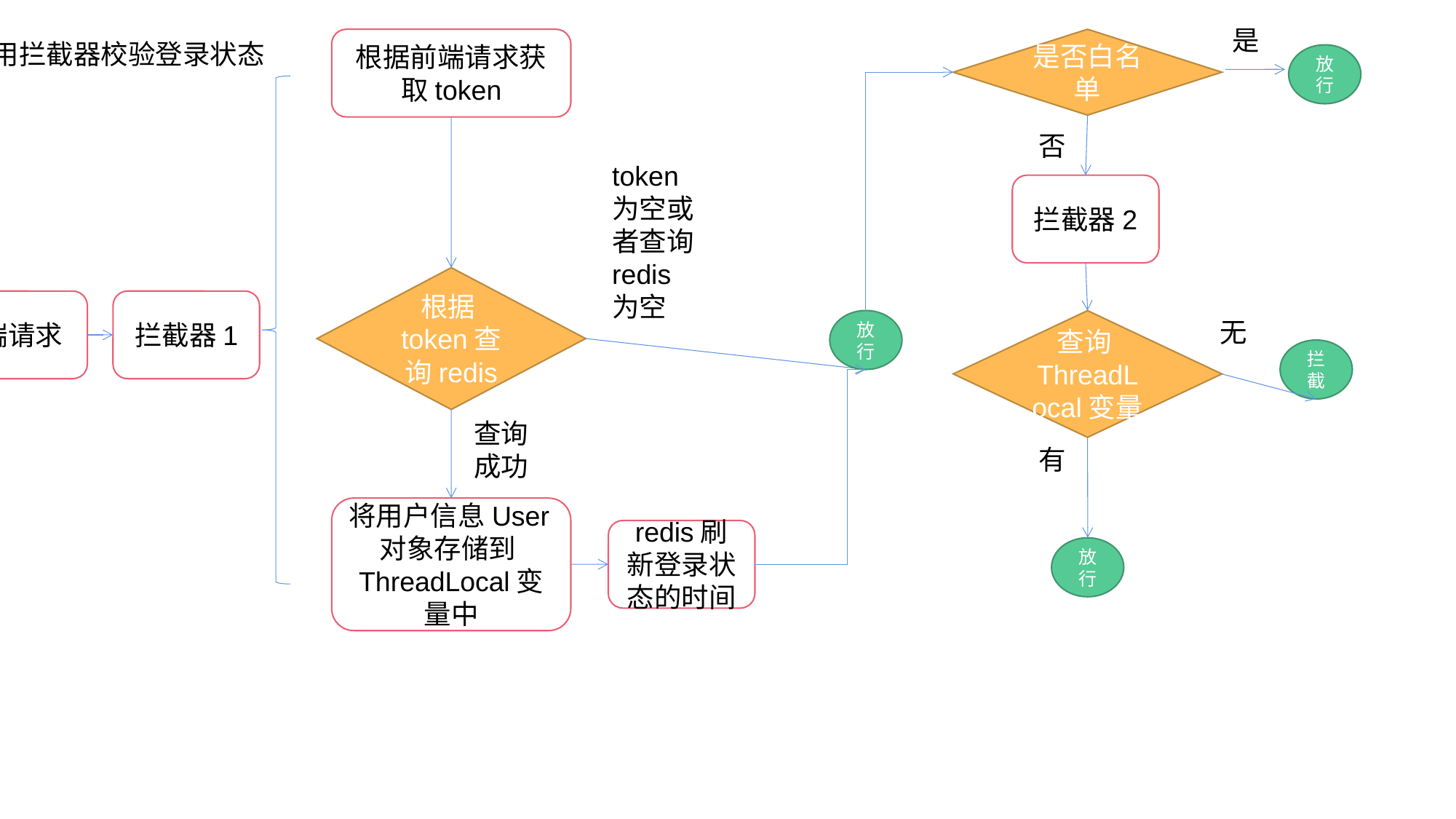

是
根据前端请求获取token
是否白名单
使用拦截器校验登录状态
放行

否
token为空或者查询redis为空
拦截器2
根据token查询redis
前端请求
拦截器1
无
放行
查询ThreadLocal变量
拦截
查询成功
有
将用户信息User对象存储到ThreadLocal变量中
redis刷新登录状态的时间
放行